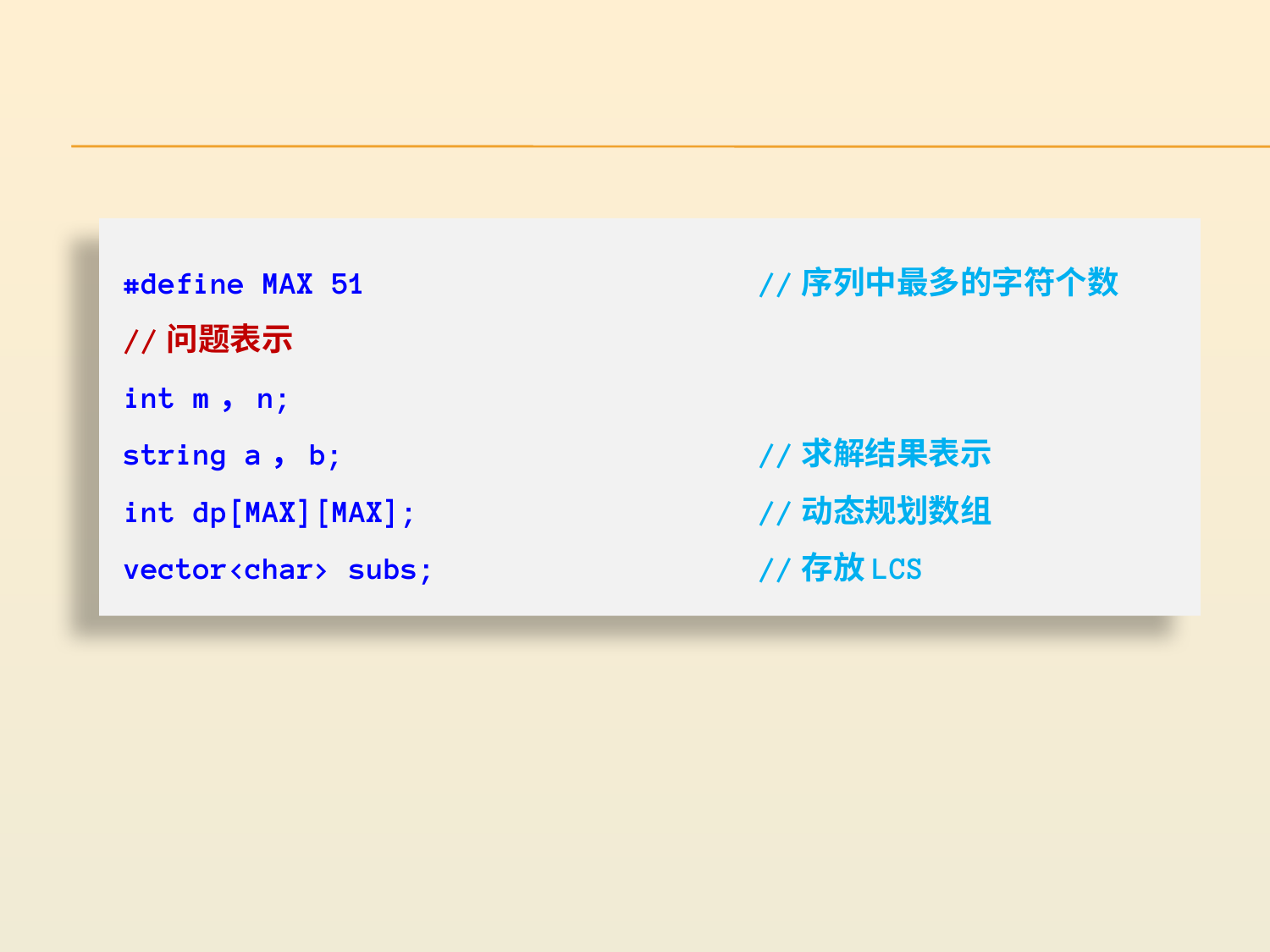

#define MAX 51				//序列中最多的字符个数
//问题表示
int m，n;
string a，b;				//求解结果表示
int dp[MAX][MAX];			//动态规划数组
vector<char> subs;			//存放LCS